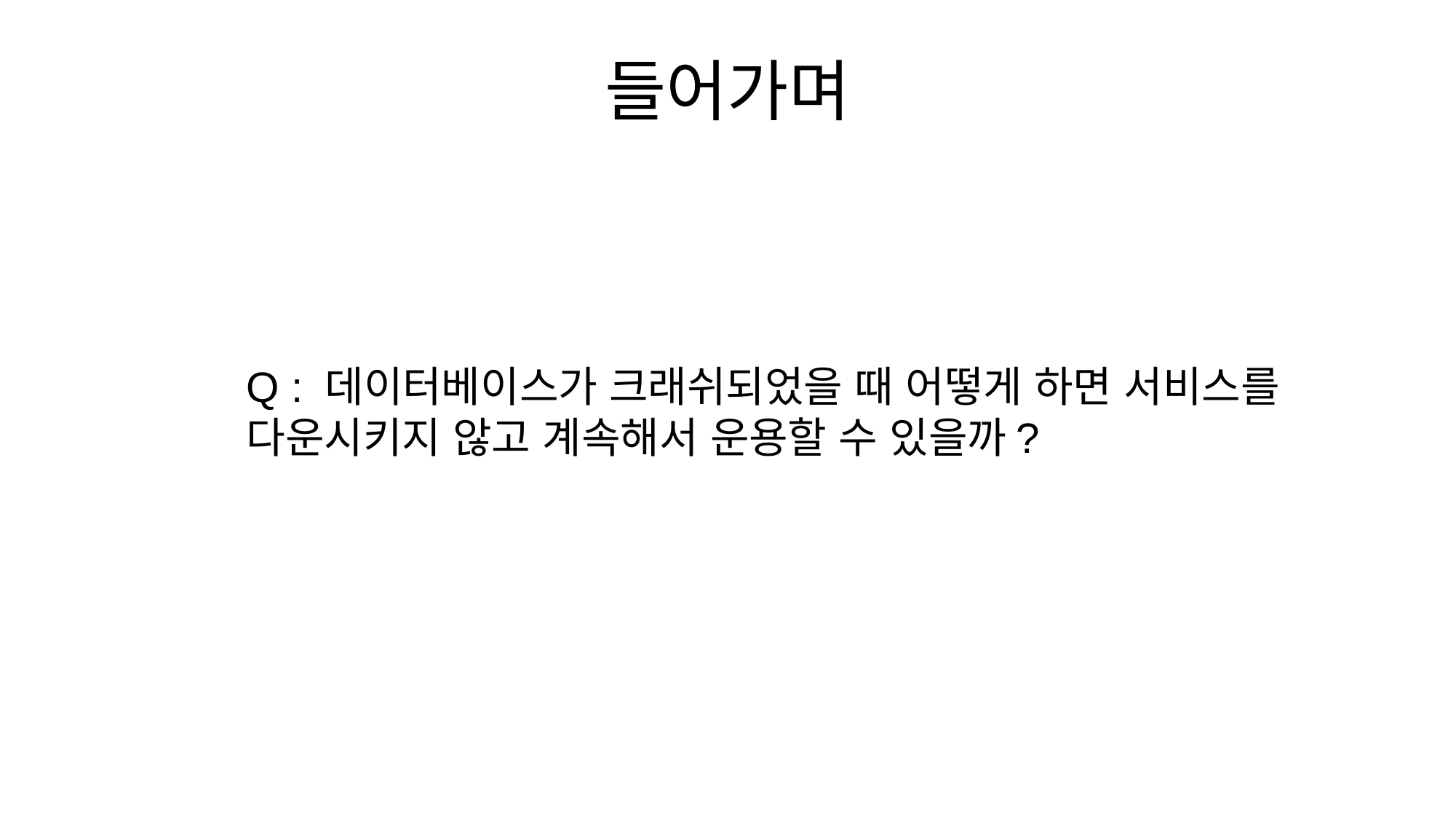

# 들어가며
Q : 데이터베이스가 크래쉬되었을 때 어떻게 하면 서비스를 다운시키지 않고 계속해서 운용할 수 있을까?